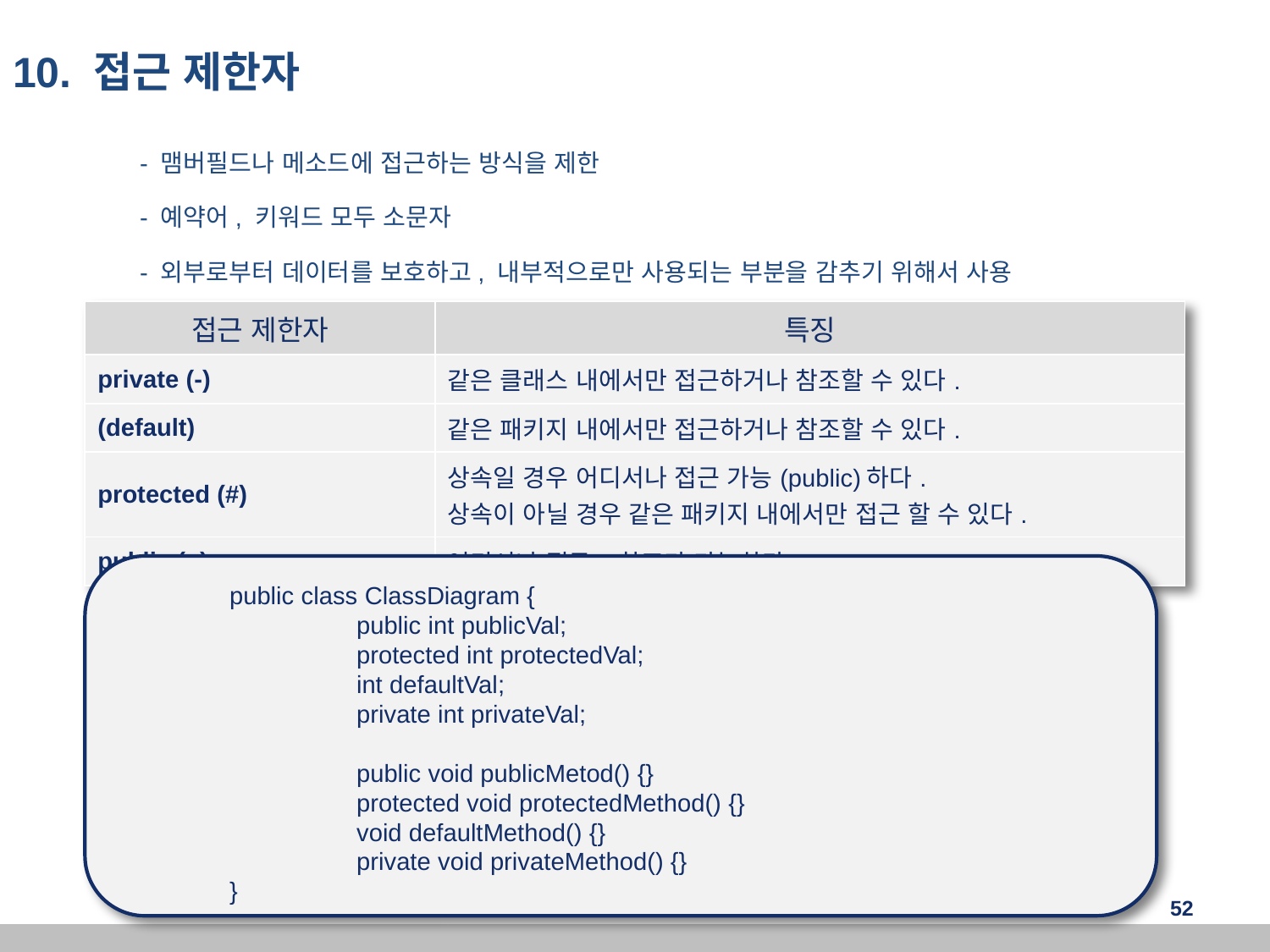

10. 접근 제한자
- 맴버필드나 메소드에 접근하는 방식을 제한

- 예약어, 키워드 모두 소문자

- 외부로부터 데이터를 보호하고, 내부적으로만 사용되는 부분을 감추기 위해서 사용

| 접근 제한자 | 특징 |
| --- | --- |
| private (-) | 같은 클래스 내에서만 접근하거나 참조할 수 있다. |
| (default) | 같은 패키지 내에서만 접근하거나 참조할 수 있다. |
| protected (#) | 상속일 경우 어디서나 접근 가능(public)하다. 상속이 아닐 경우 같은 패키지 내에서만 접근 할 수 있다. |
| public (+) | 어디서나 접근, 참조가 가능하다. |
	public class ClassDiagram {
		public int publicVal;
		protected int protectedVal;
		int defaultVal;
		private int privateVal;

		public void publicMetod() {}
		protected void protectedMethod() {}
		void defaultMethod() {}
		private void privateMethod() {}
	}
52